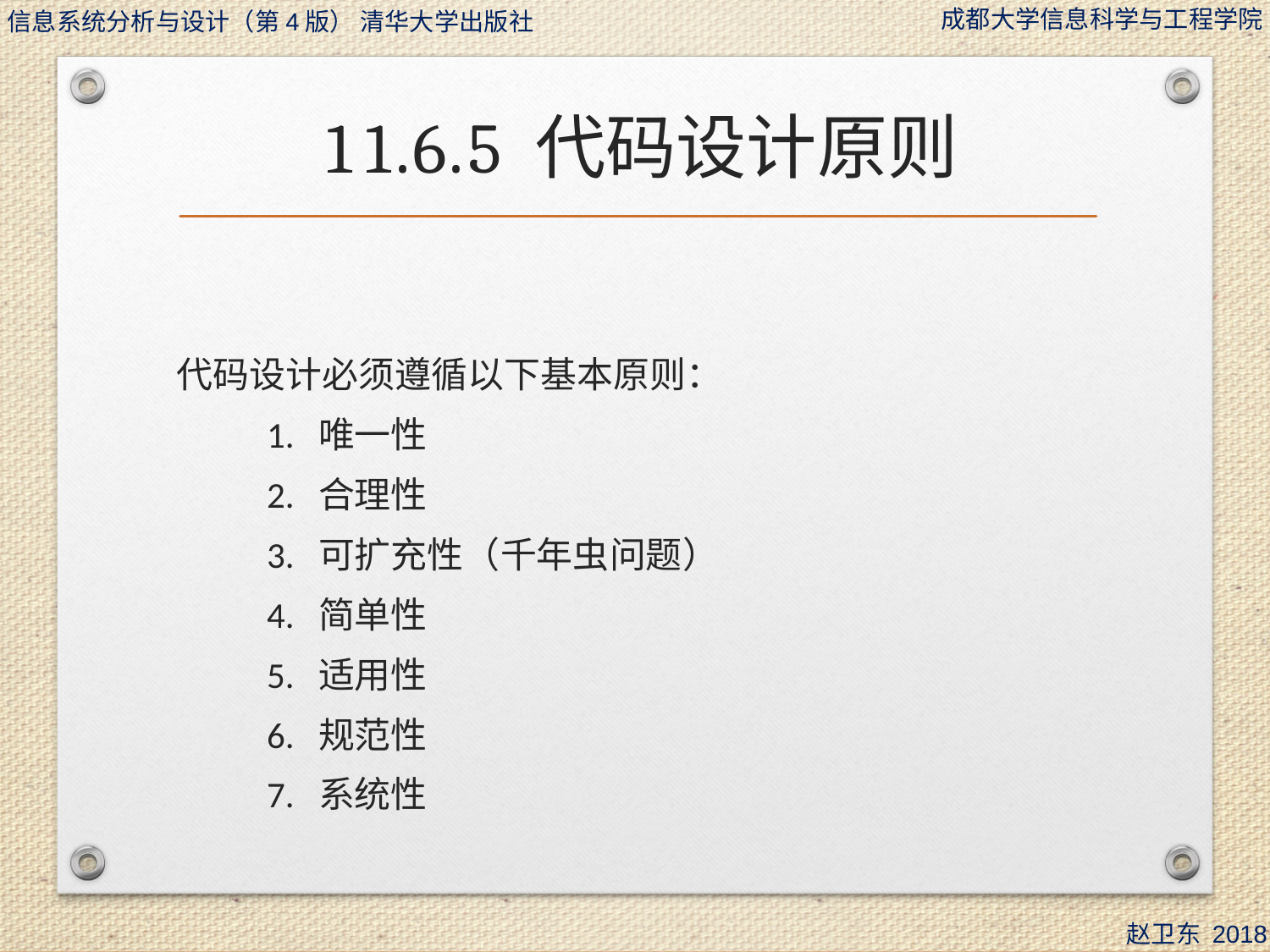

# 11.6.5 代码设计原则
代码设计必须遵循以下基本原则：
           1.  唯一性
           2.  合理性
           3.  可扩充性（千年虫问题）
           4.  简单性
           5.  适用性
           6.  规范性
           7.  系统性